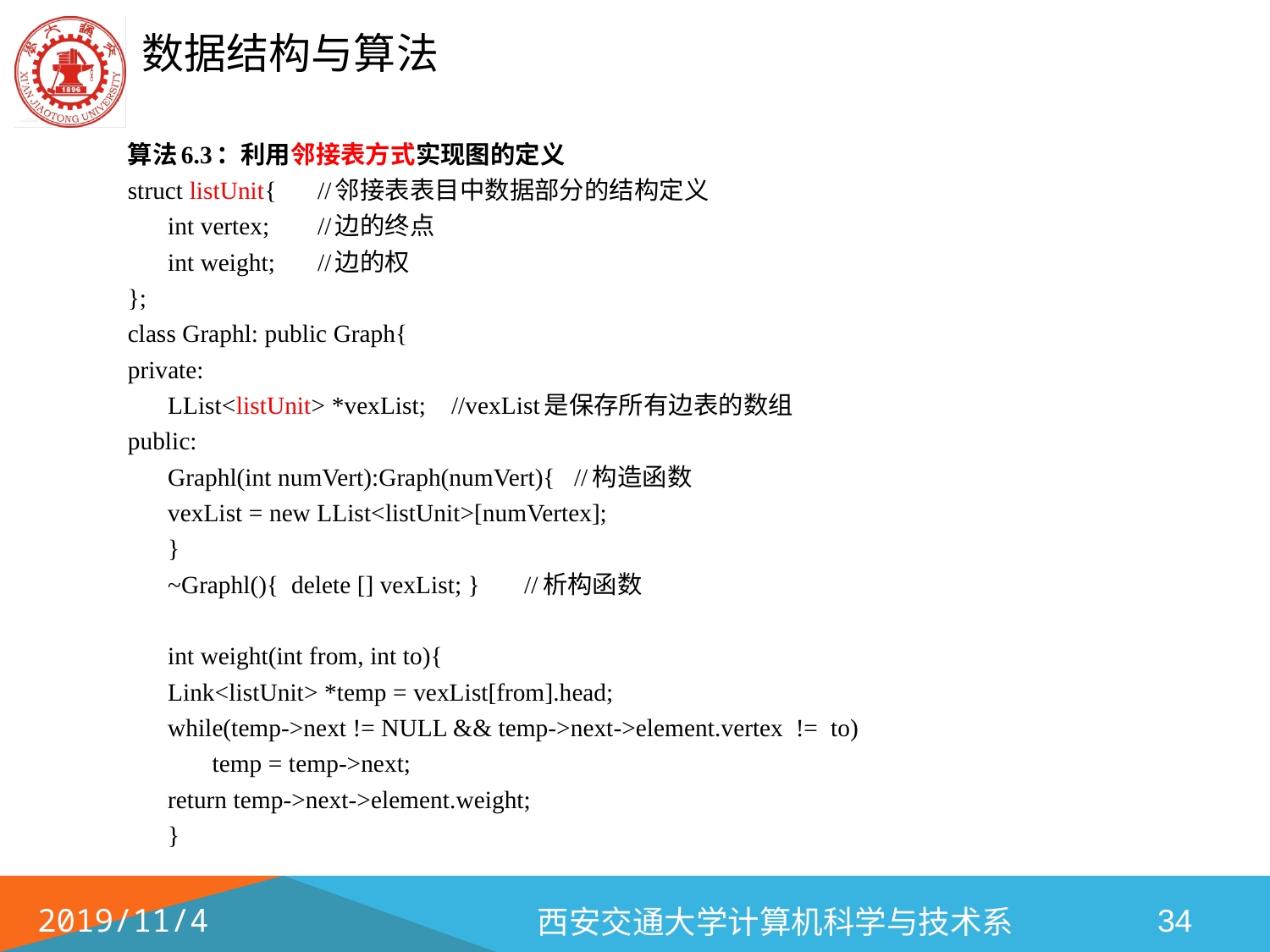

算法6.3：利用邻接表方式实现图的定义
struct listUnit{      	//邻接表表目中数据部分的结构定义
	int vertex;      	//边的终点
	int weight;      	//边的权
};
class Graphl: public Graph{
private:
	LList<listUnit> *vexList;    //vexList是保存所有边表的数组
public:
	Graphl(int numVert):Graph(numVert){   //构造函数
		vexList = new LList<listUnit>[numVertex];
	}
	~Graphl(){  delete [] vexList; }       //析构函数

	int weight(int from, int to){
		Link<listUnit> *temp = vexList[from].head;
		while(temp->next != NULL && temp->next->element.vertex  !=  to)
		       temp = temp->next;
		return temp->next->element.weight;
	}